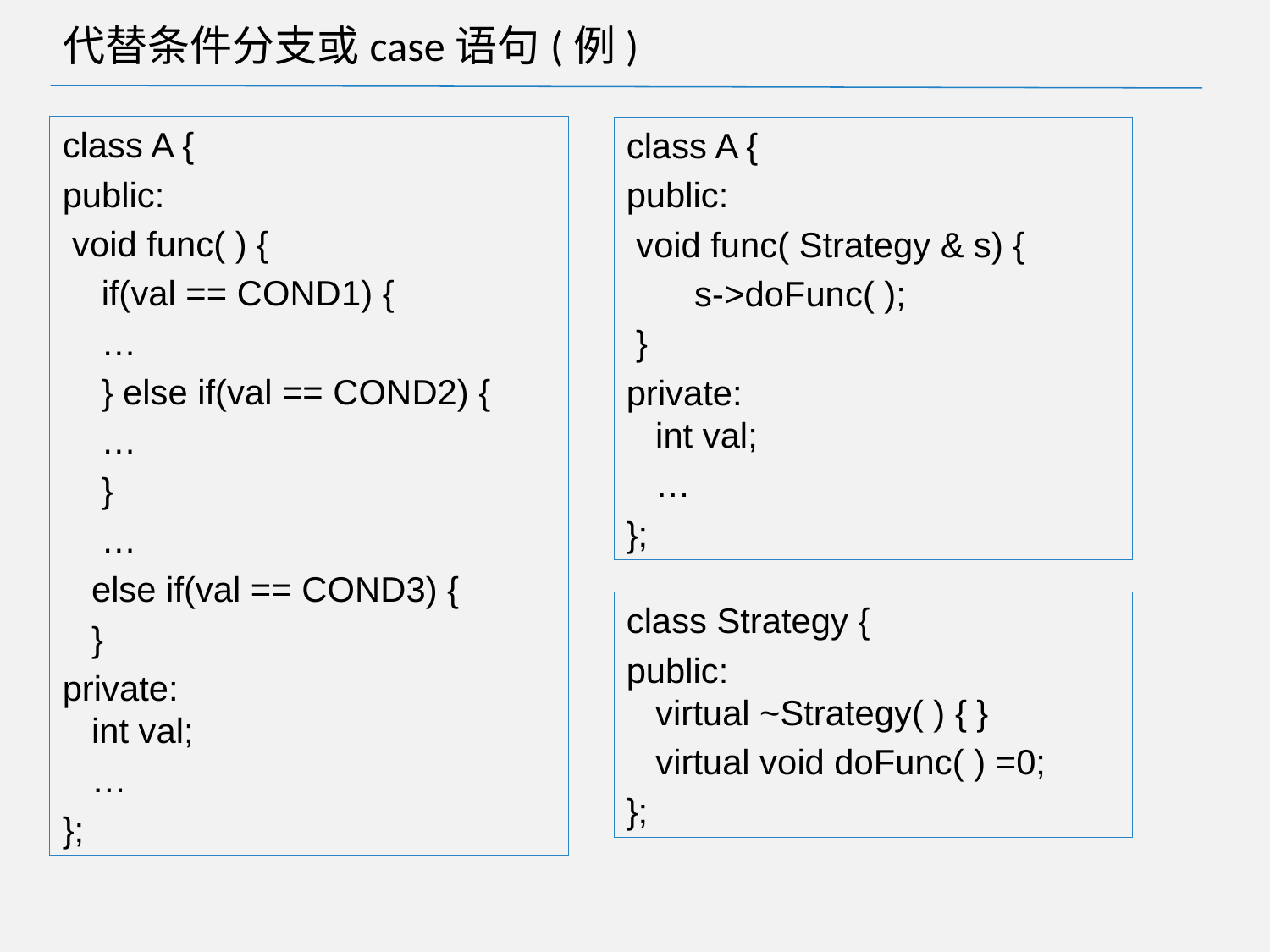

# 代替条件分支或case语句(例)
class A {
public:
 void func( ) {
    if(val == COND1) {
    …
    } else if(val == COND2) {
    …
    }
    …
   else if(val == COND3) {
   }
private:
   int val;
   …
};
class A {
public:
 void func( Strategy & s) {
       s->doFunc( );
 }
private:
   int val;
   …
};
class Strategy {
public:
   virtual ~Strategy( ) { }
   virtual void doFunc( ) =0;
};